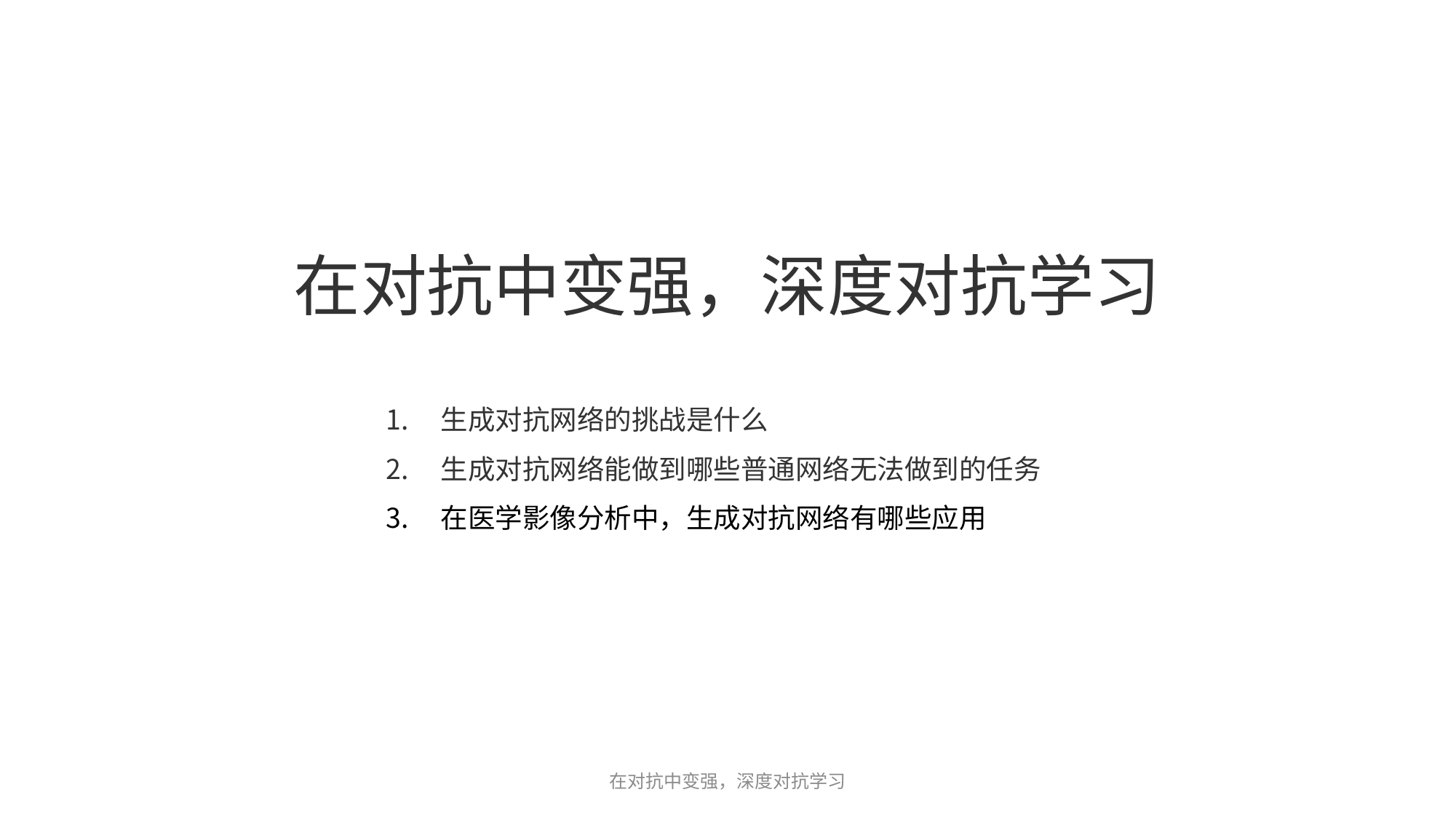

在对抗中变强，深度对抗学习
生成对抗网络的挑战是什么
生成对抗网络能做到哪些普通网络无法做到的任务
在医学影像分析中，生成对抗网络有哪些应用
在对抗中变强，深度对抗学习